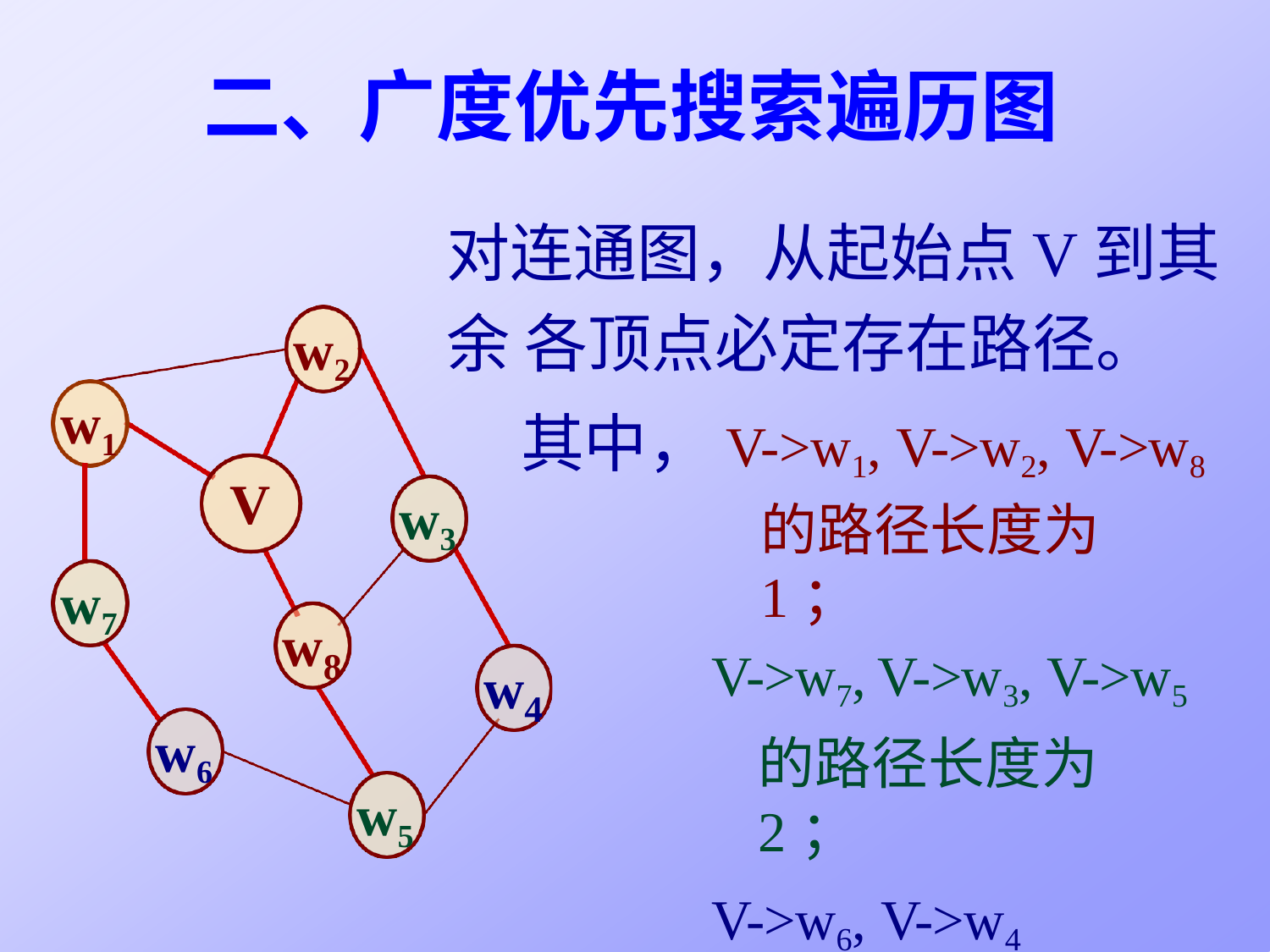

# 二、广度优先搜索遍历图
对连通图，从起始点V到其余 各顶点必定存在路径。
其中，V->w1, V->w2, V->w8

w2
w1
V
w3
的路径长度为1；
V->w7, V->w3, V->w5
的路径长度为2；
V->w6, V->w4
的路径长度为3。
w7
w
8
w
4
w6
w5